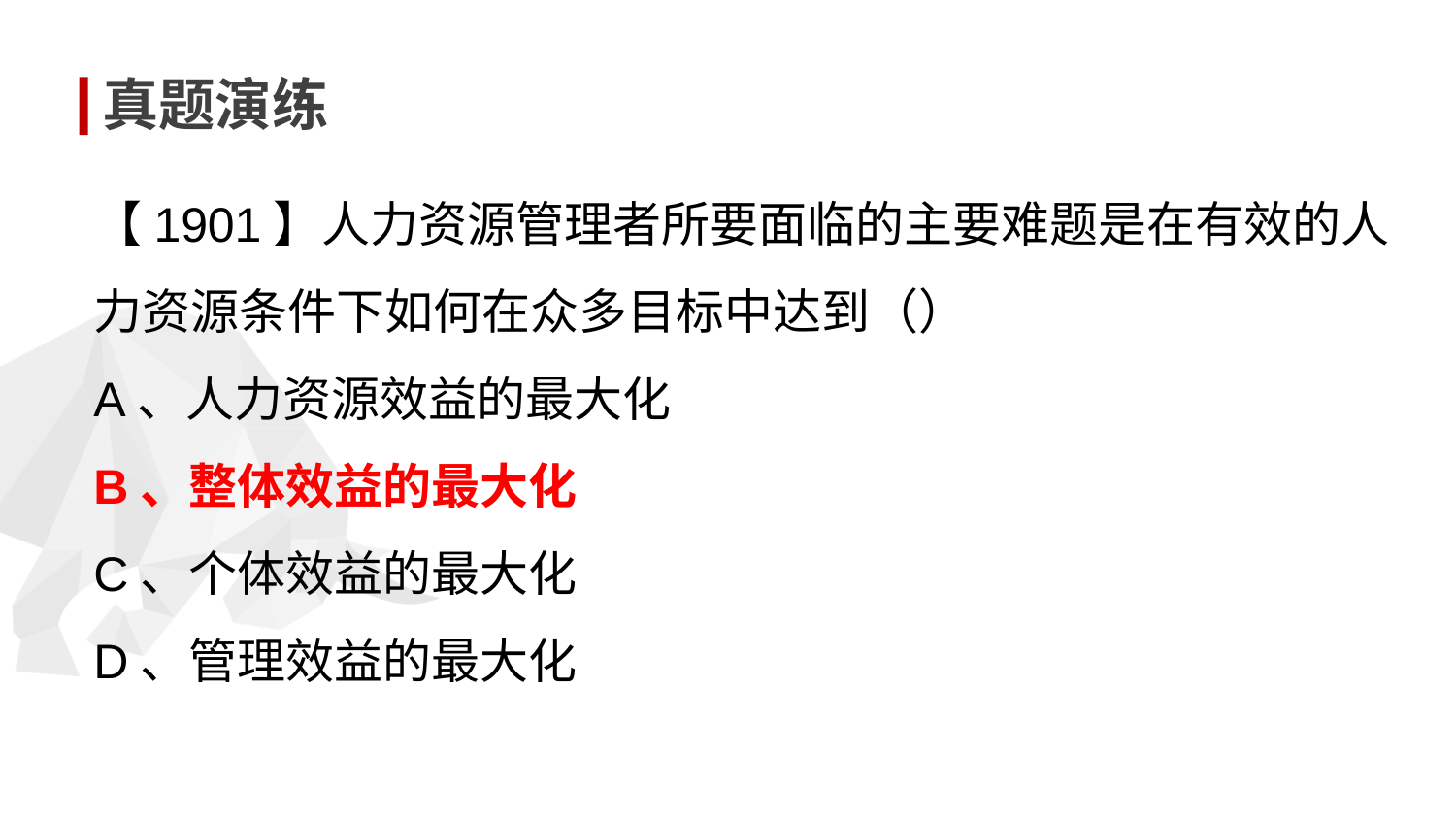

真题演练
【1901】人力资源管理者所要面临的主要难题是在有效的人力资源条件下如何在众多目标中达到（）
A、人力资源效益的最大化
B、整体效益的最大化
C、个体效益的最大化
D、管理效益的最大化